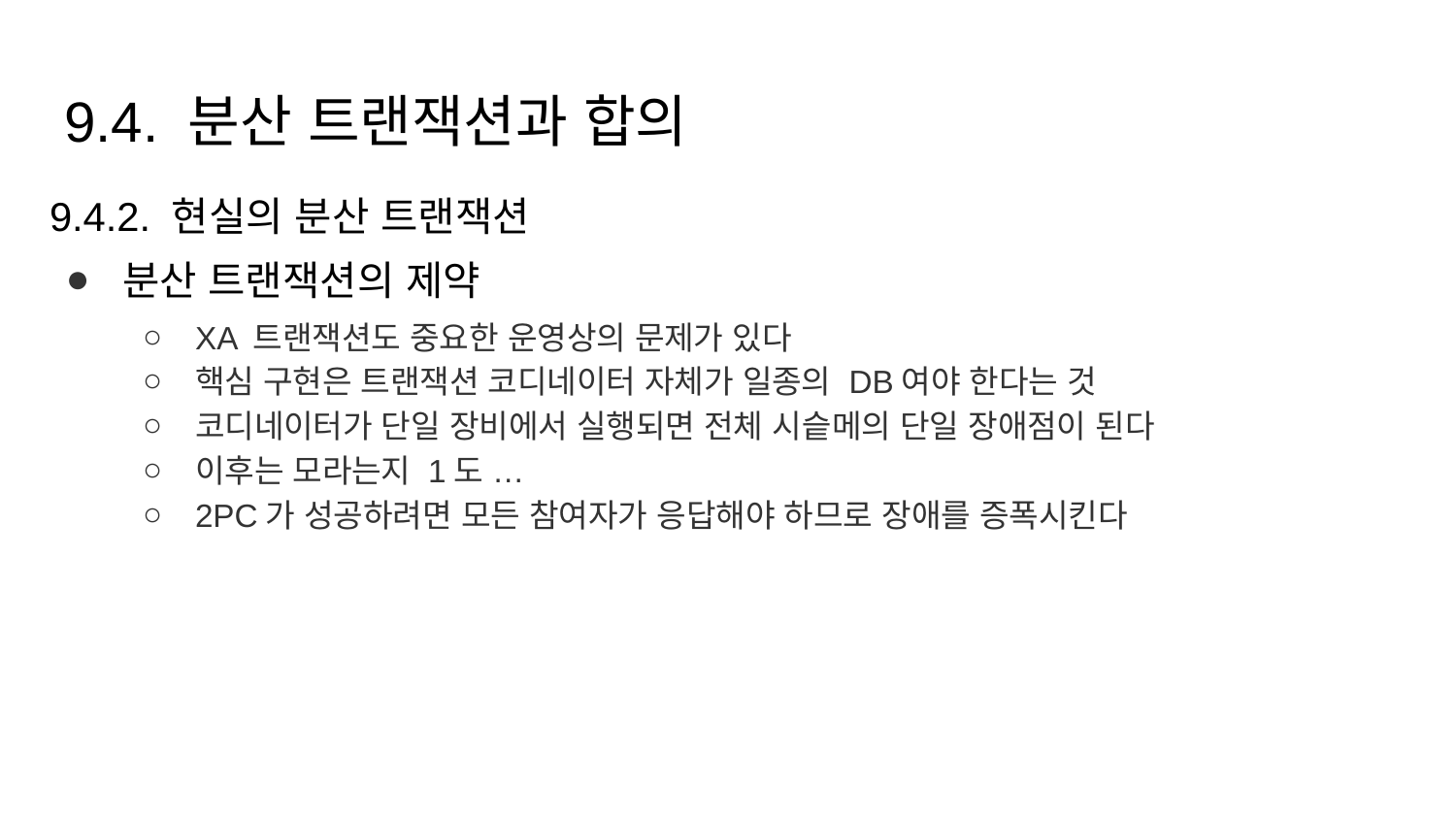

# 9.4. 분산 트랜잭션과 합의
9.4.2. 현실의 분산 트랜잭션
분산 트랜잭션의 제약
XA 트랜잭션도 중요한 운영상의 문제가 있다
핵심 구현은 트랜잭션 코디네이터 자체가 일종의 DB여야 한다는 것
코디네이터가 단일 장비에서 실행되면 전체 시슽메의 단일 장애점이 된다
이후는 모라는지 1도 …
2PC가 성공하려면 모든 참여자가 응답해야 하므로 장애를 증폭시킨다